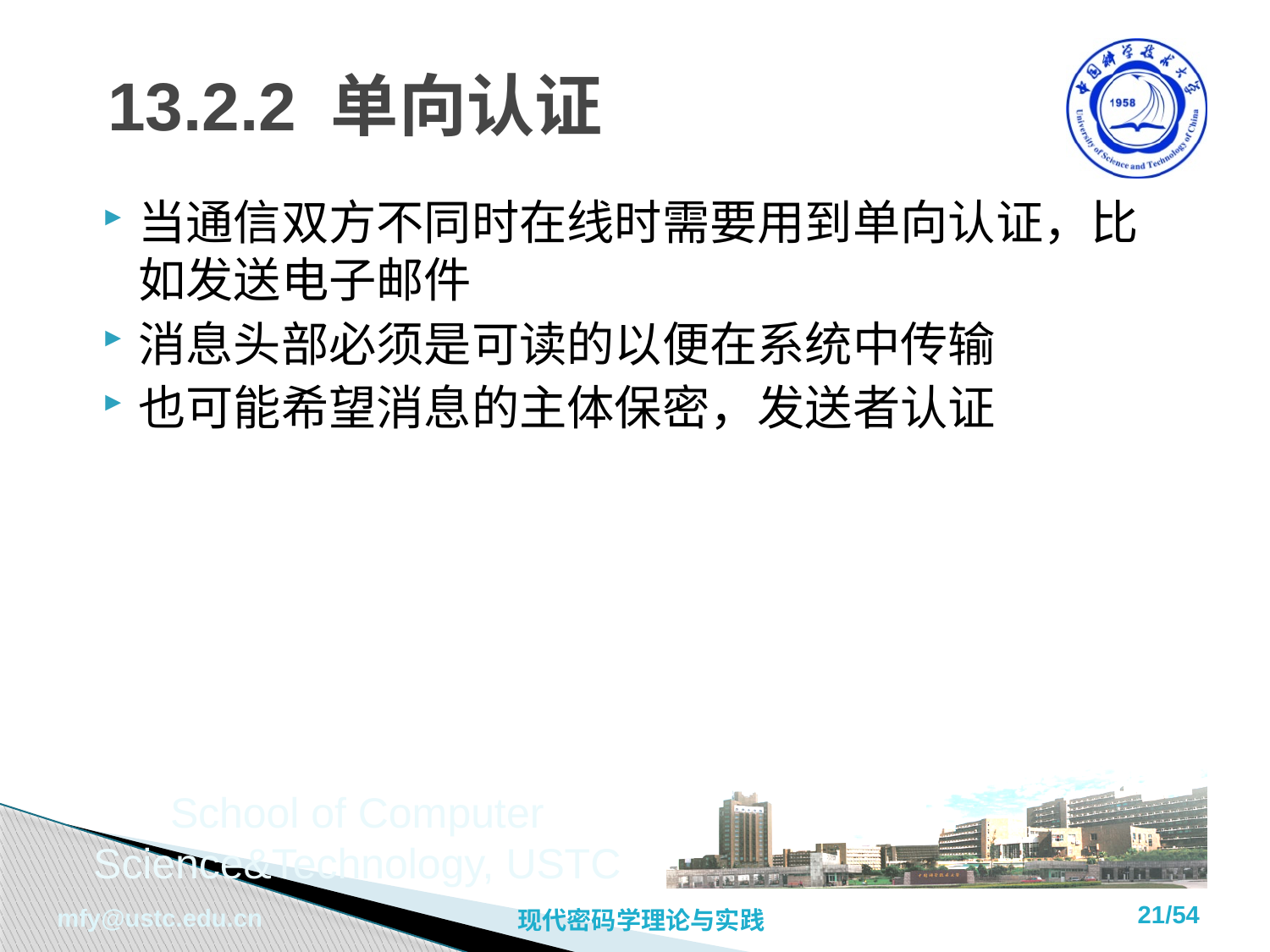

# 13.2.2 单向认证
当通信双方不同时在线时需要用到单向认证，比如发送电子邮件
消息头部必须是可读的以便在系统中传输
也可能希望消息的主体保密，发送者认证